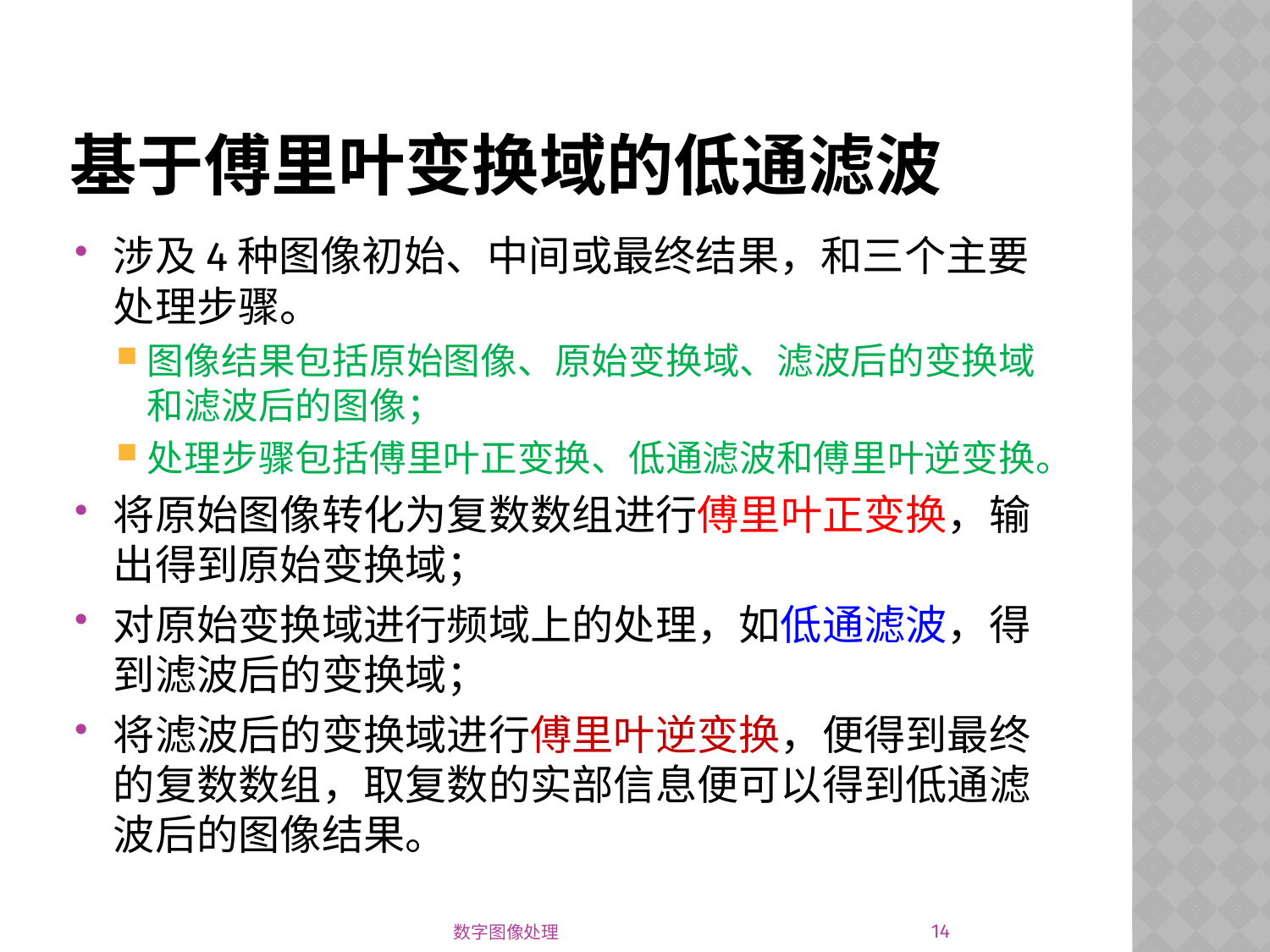

# 基于傅里叶变换域的低通滤波
涉及4种图像初始、中间或最终结果，和三个主要处理步骤。
图像结果包括原始图像、原始变换域、滤波后的变换域和滤波后的图像；
处理步骤包括傅里叶正变换、低通滤波和傅里叶逆变换。
将原始图像转化为复数数组进行傅里叶正变换，输出得到原始变换域；
对原始变换域进行频域上的处理，如低通滤波，得到滤波后的变换域；
将滤波后的变换域进行傅里叶逆变换，便得到最终的复数数组，取复数的实部信息便可以得到低通滤波后的图像结果。
14
数字图像处理